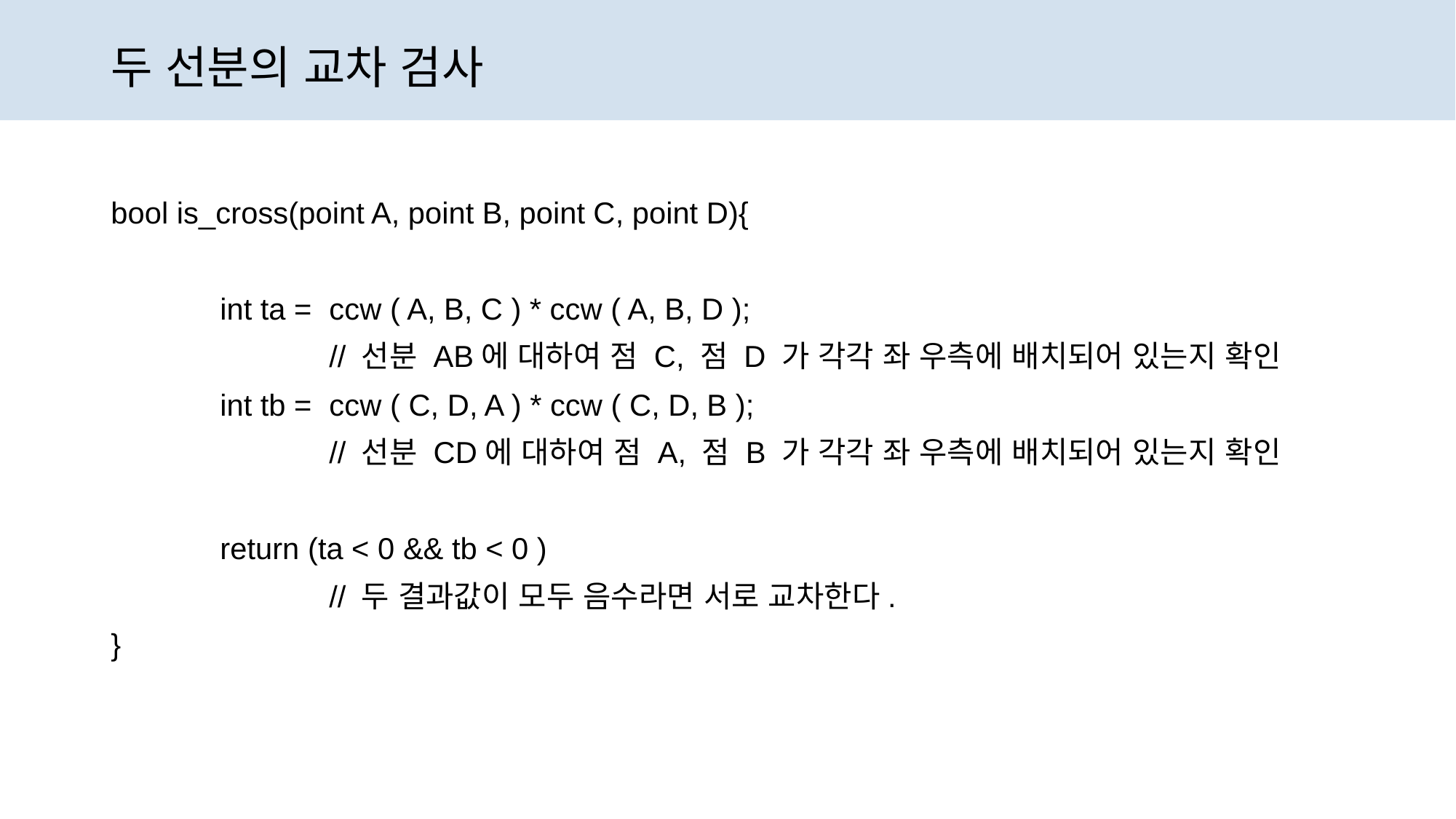

# 두 선분의 교차 검사

bool is_cross(point A, point B, point C, point D){

	int ta =	ccw ( A, B, C ) * ccw ( A, B, D );
		// 선분 AB에 대하여 점 C, 점 D 가 각각 좌 우측에 배치되어 있는지 확인
	int tb =	ccw ( C, D, A ) * ccw ( C, D, B );
		// 선분 CD에 대하여 점 A, 점 B 가 각각 좌 우측에 배치되어 있는지 확인

	return (ta < 0 && tb < 0 )
		// 두 결과값이 모두 음수라면 서로 교차한다.
}